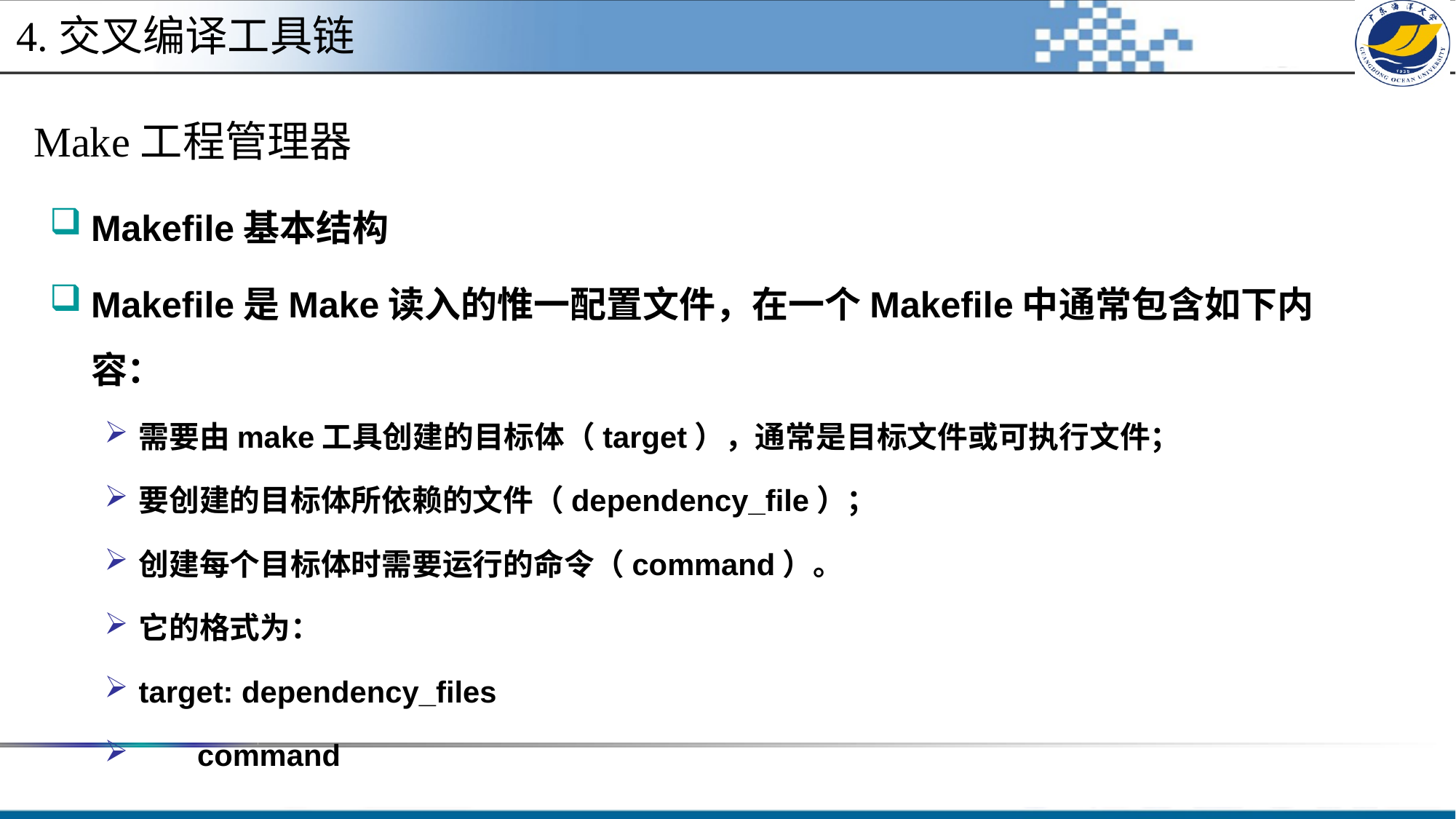

4.交叉编译工具链

# Make工程管理器
Makefile基本结构
Makefile是Make读入的惟一配置文件，在一个Makefile中通常包含如下内容：
需要由make工具创建的目标体（target），通常是目标文件或可执行文件；
要创建的目标体所依赖的文件（dependency_file）；
创建每个目标体时需要运行的命令（command）。
它的格式为：
target: dependency_files
       command